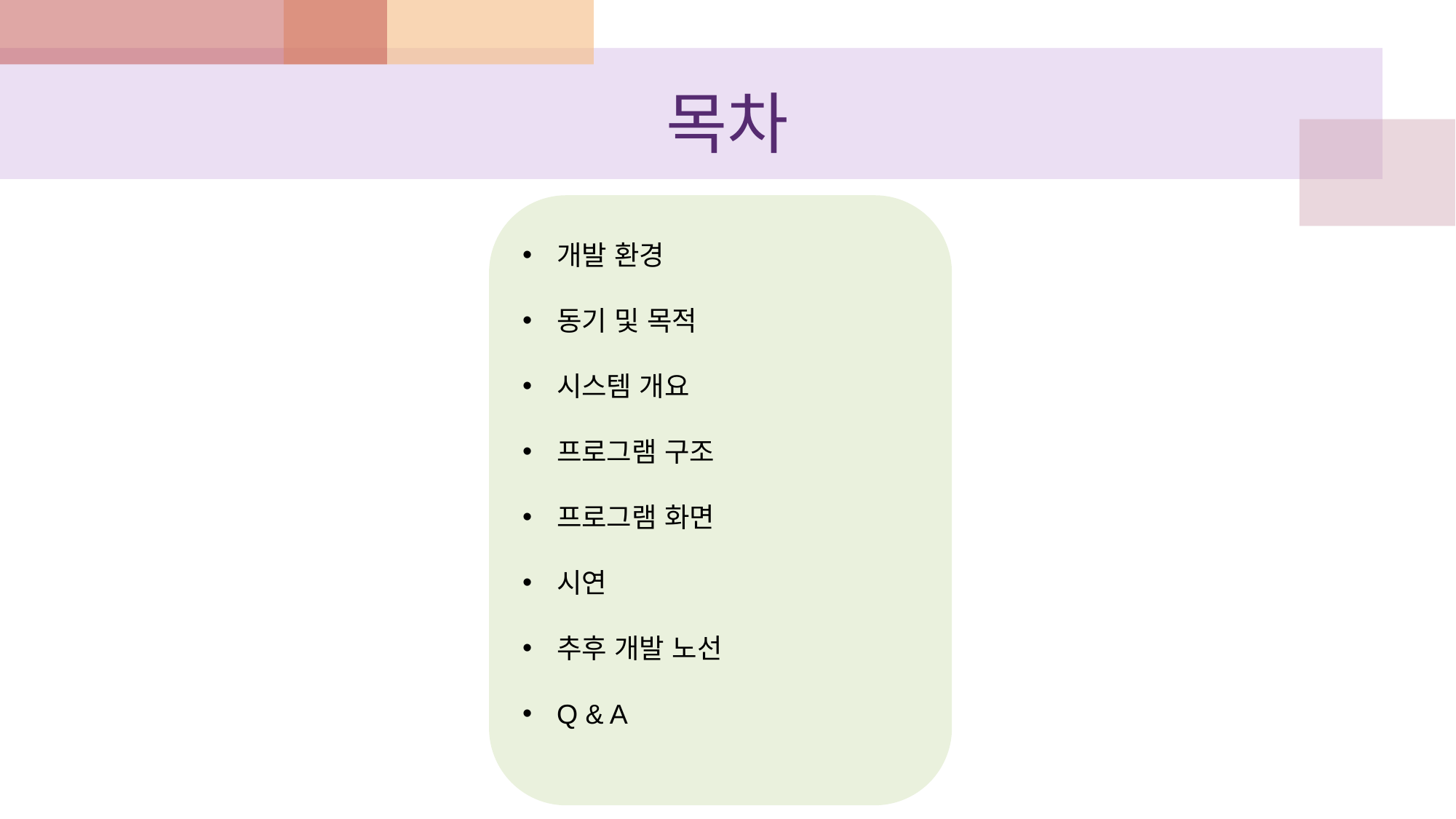

# 목차
개발 환경

동기 및 목적

시스템 개요

프로그램 구조

프로그램 화면

시연

추후 개발 노선

Q & A